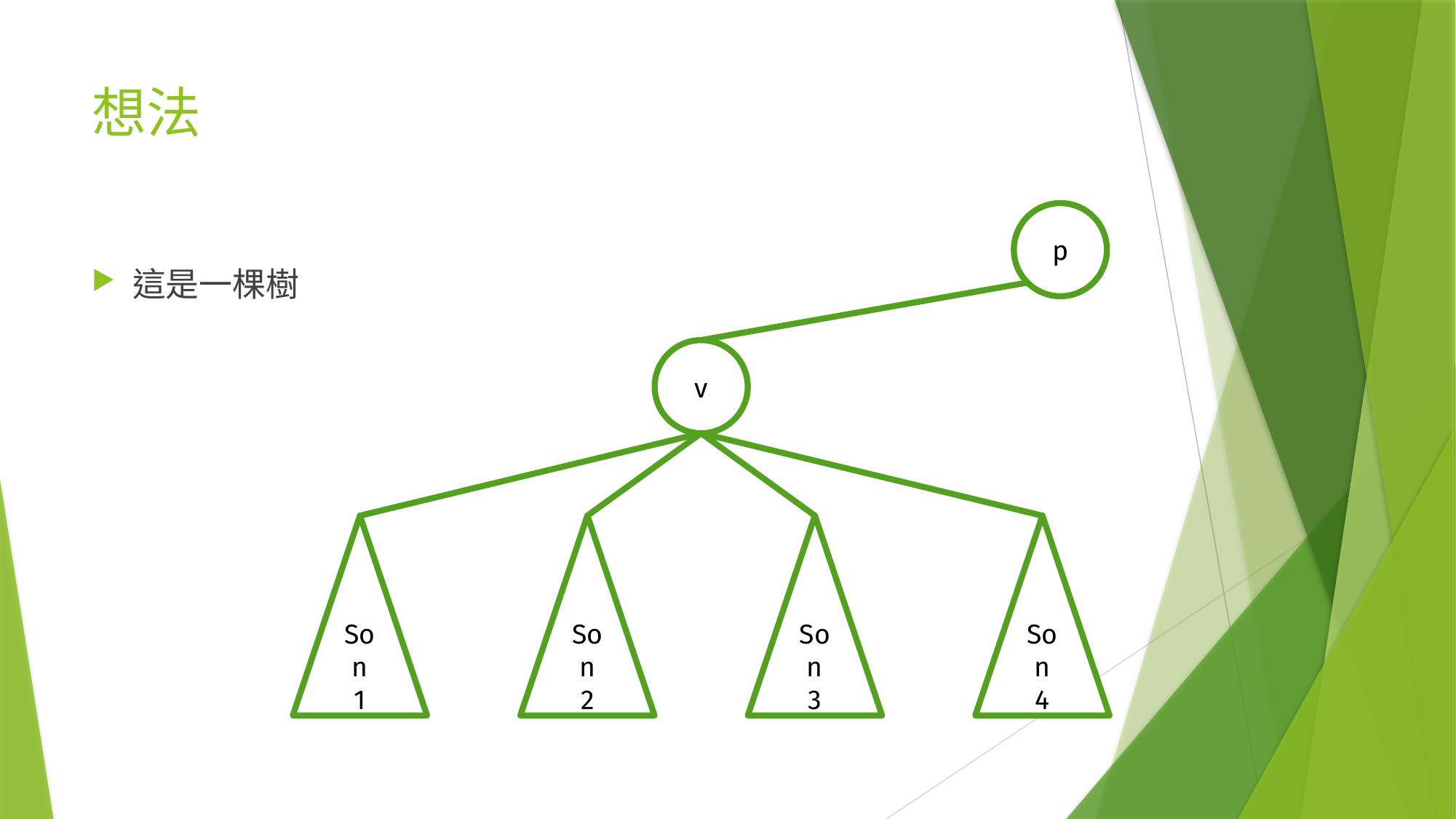

# 想法
p
這是一棵樹
v
Son
1
Son
2
Son
3
Son
4